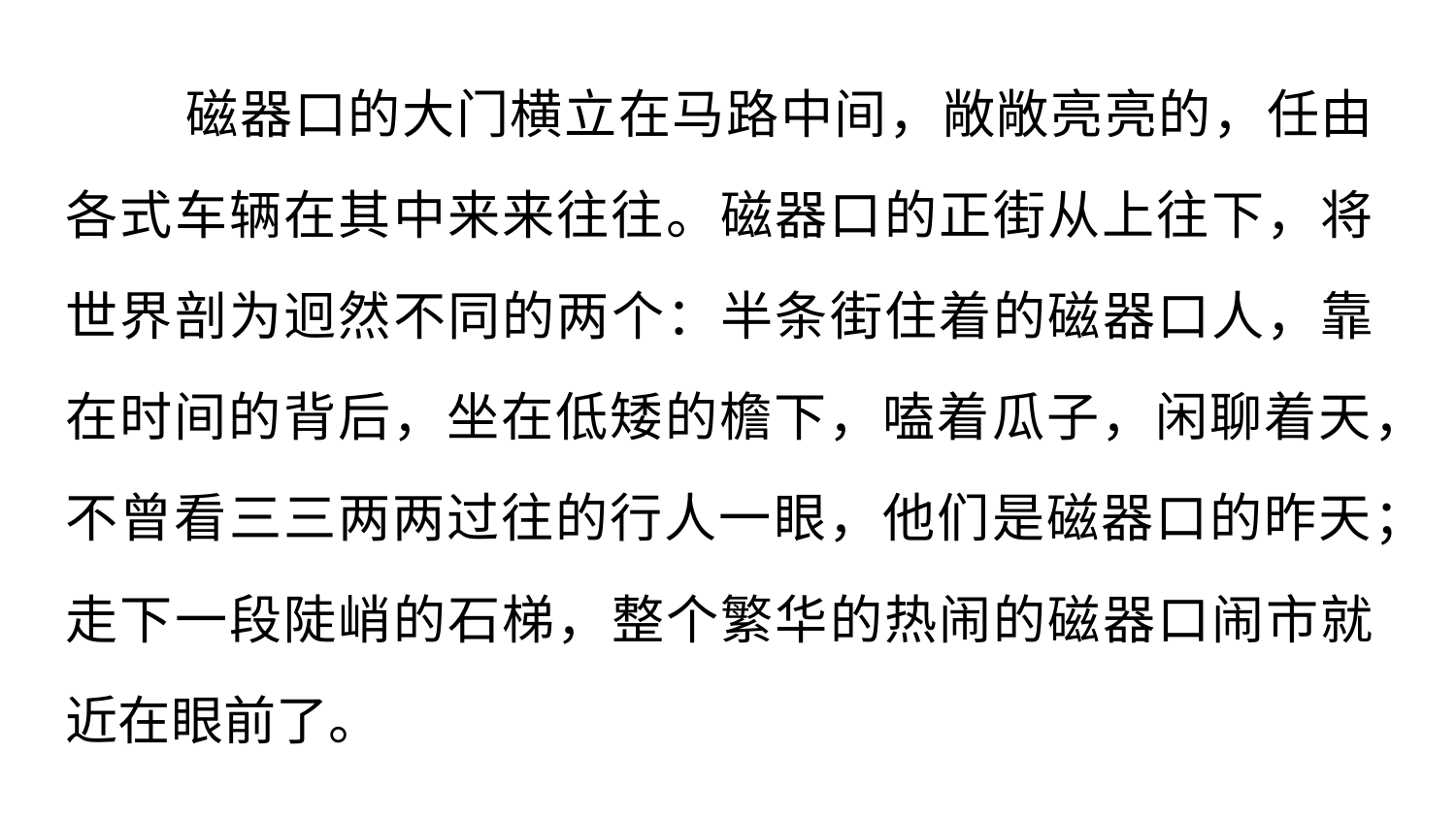

磁器口的大门横立在马路中间，敞敞亮亮的，任由各式车辆在其中来来往往。磁器口的正街从上往下，将世界剖为迥然不同的两个：半条街住着的磁器口人，靠在时间的背后，坐在低矮的檐下，嗑着瓜子，闲聊着天，不曾看三三两两过往的行人一眼，他们是磁器口的昨天；走下一段陡峭的石梯，整个繁华的热闹的磁器口闹市就近在眼前了。